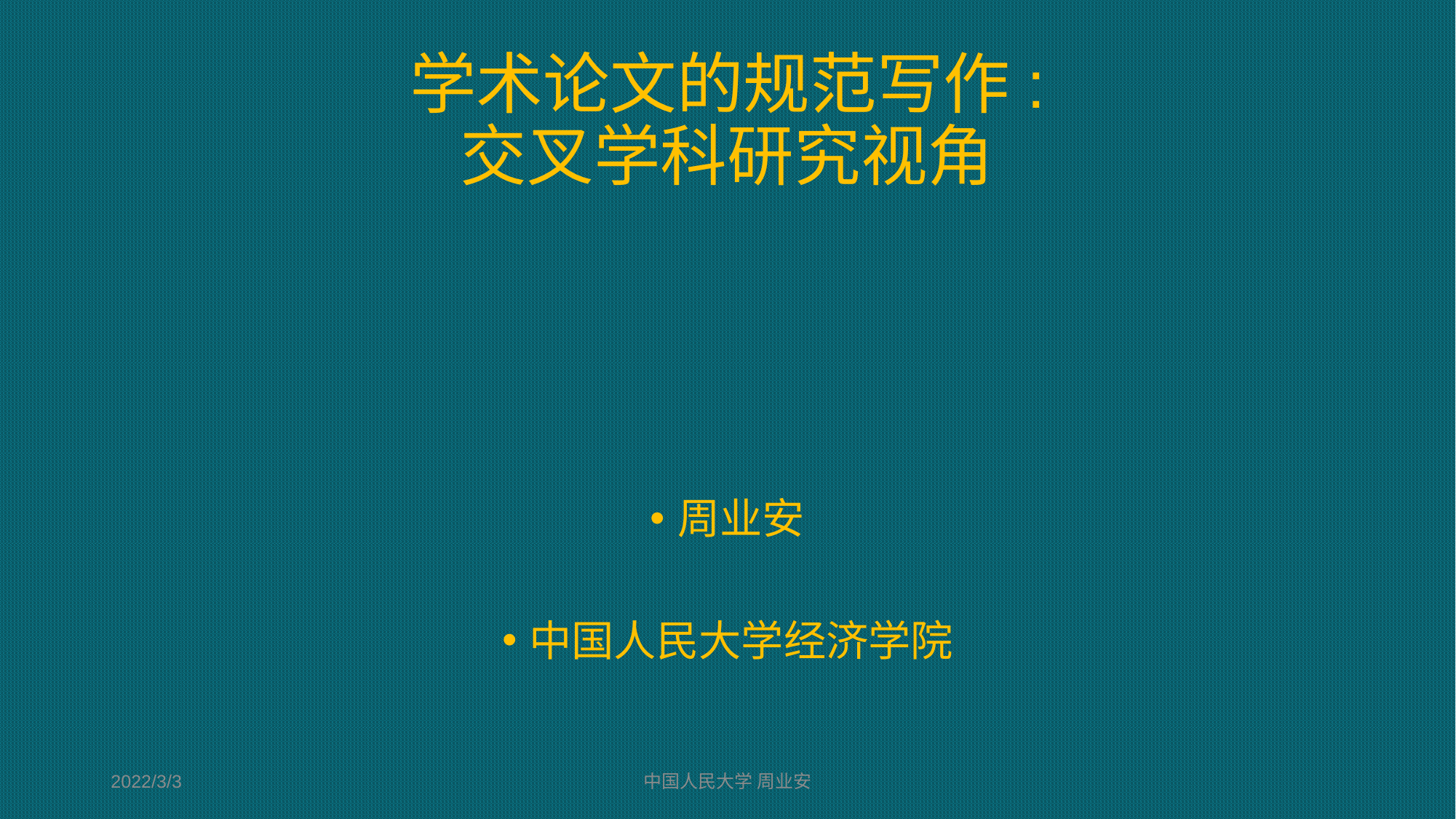

# 学术论文的规范写作: 交叉学科研究视角
周业安

中国人民大学经济学院
2022/3/3
中国人民大学 周业安